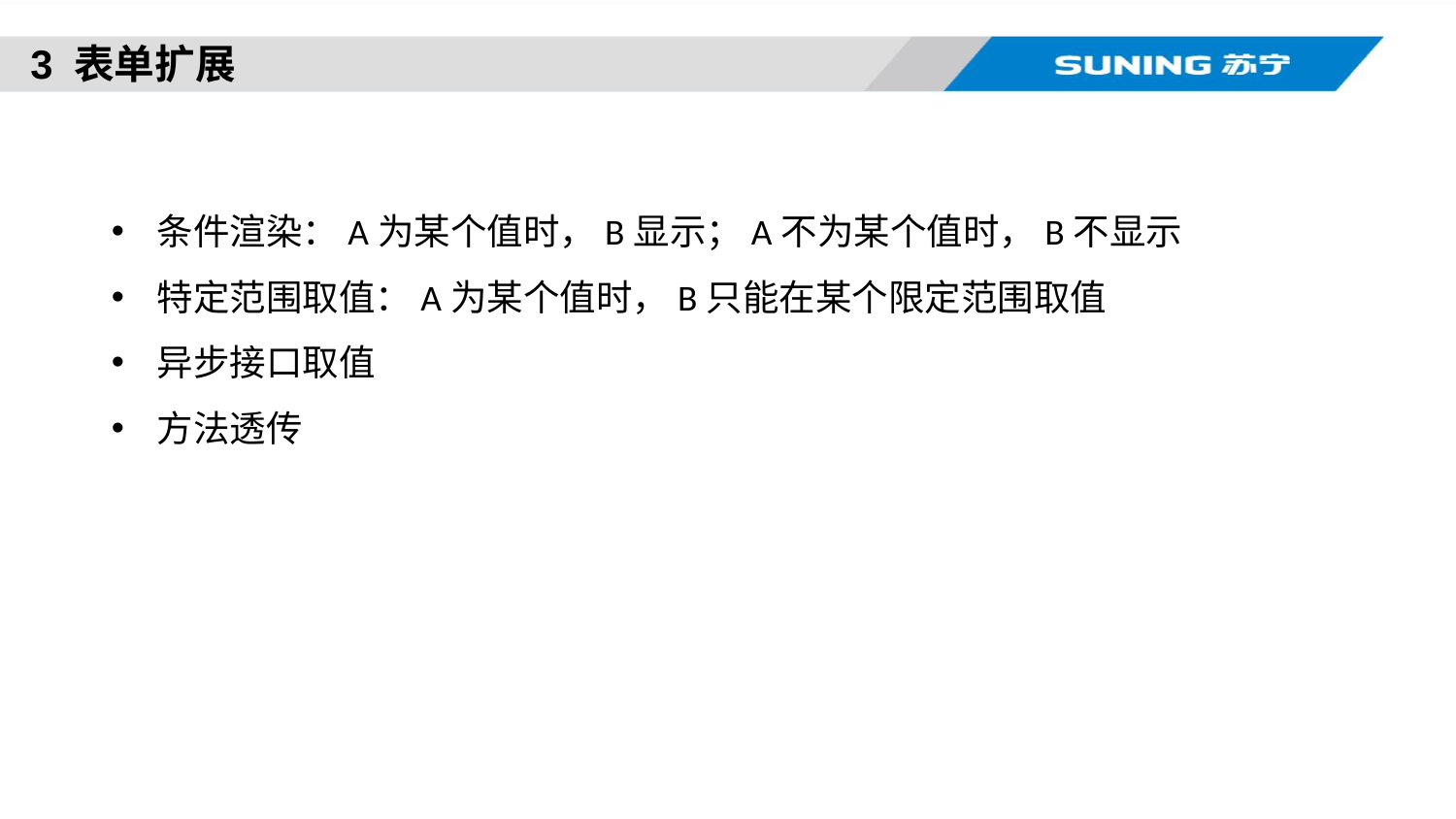

# 3 表单扩展

条件渲染：A为某个值时，B显示；A不为某个值时，B不显示
特定范围取值：A为某个值时，B只能在某个限定范围取值
异步接口取值
方法透传